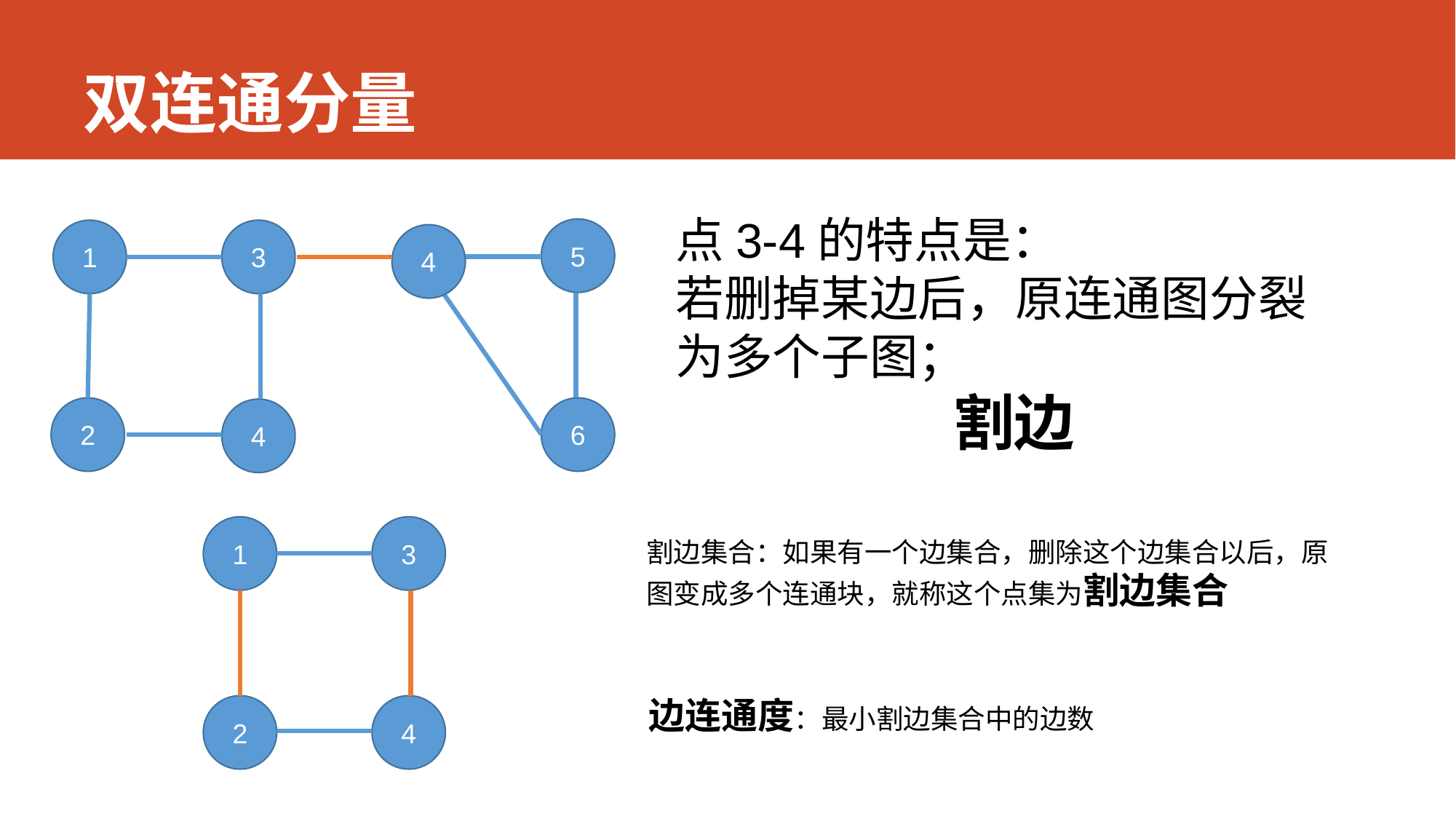

# 双连通分量
点3-4的特点是：
若删掉某边后，原连通图分裂为多个子图；
割边
5
1
3
4
2
6
4
1
3
2
4
割边集合：如果有一个边集合，删除这个边集合以后，原图变成多个连通块，就称这个点集为割边集合
边连通度：最小割边集合中的边数